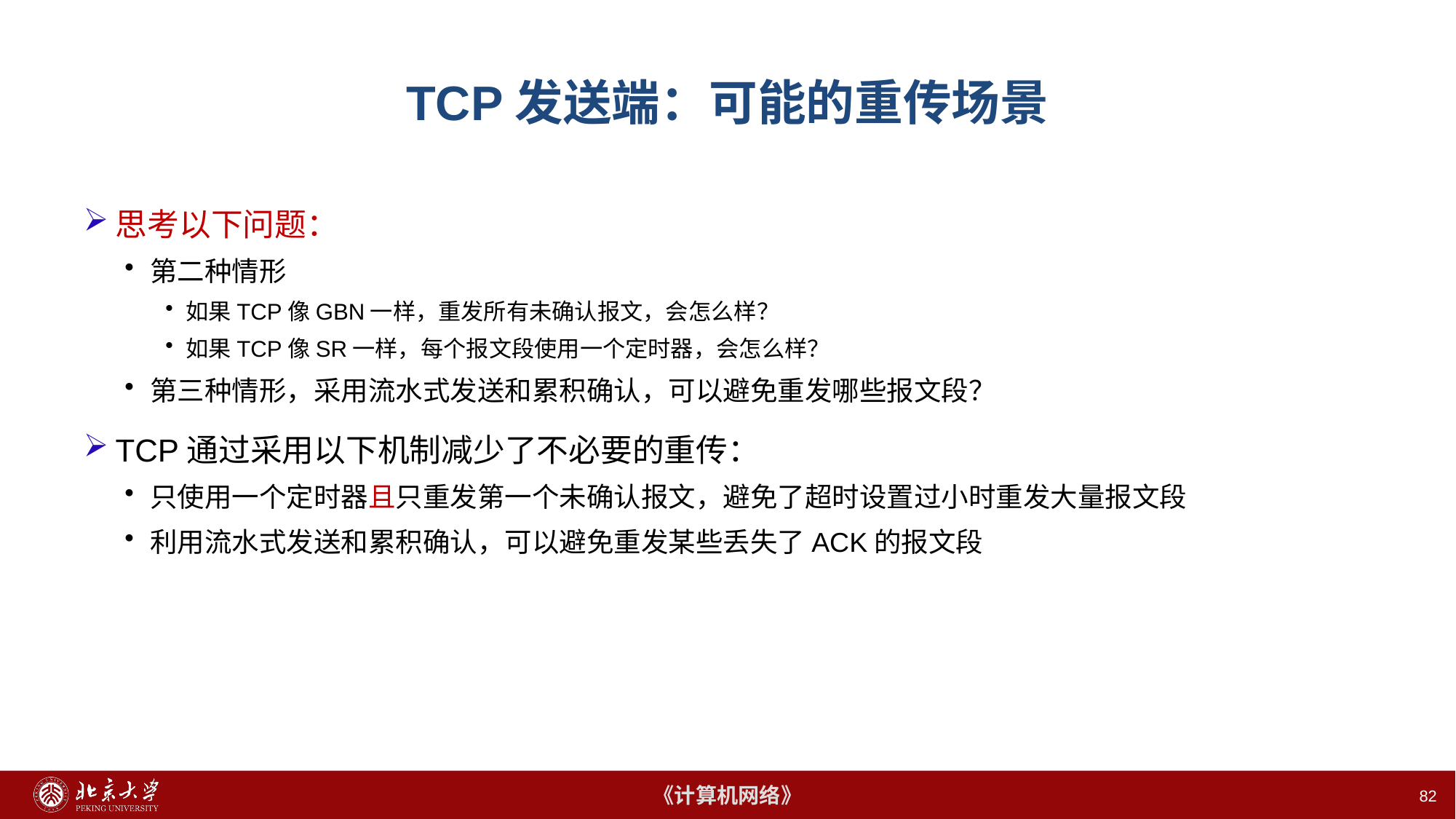

82
# TCP发送端：可能的重传场景
思考以下问题：
第二种情形
如果TCP像GBN一样，重发所有未确认报文，会怎么样？
如果TCP像SR一样，每个报文段使用一个定时器，会怎么样？
第三种情形，采用流水式发送和累积确认，可以避免重发哪些报文段？
TCP通过采用以下机制减少了不必要的重传：
只使用一个定时器且只重发第一个未确认报文，避免了超时设置过小时重发大量报文段
利用流水式发送和累积确认，可以避免重发某些丢失了ACK的报文段